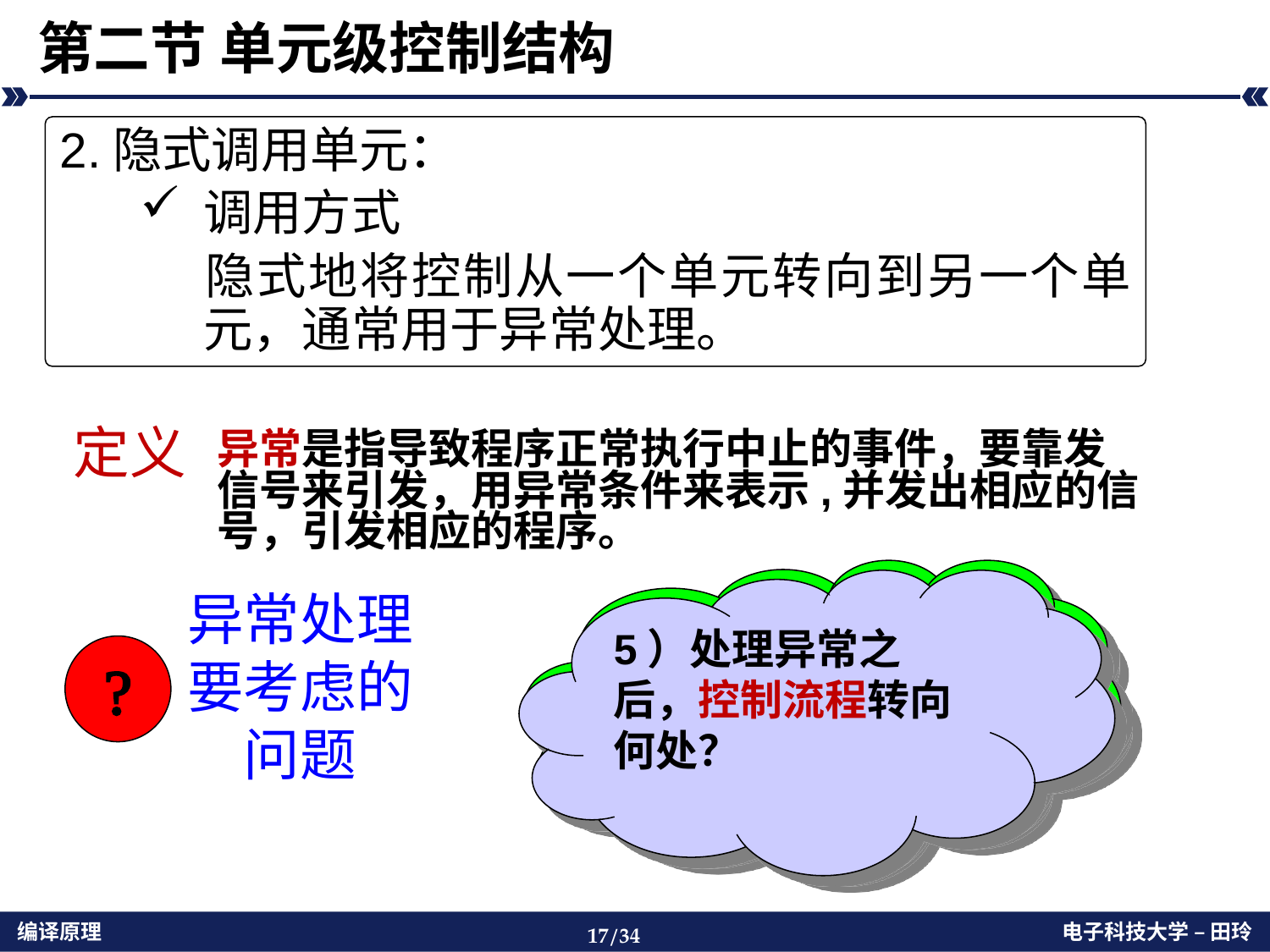

# 第二节 单元级控制结构
2.隐式调用单元：
调用方式
	隐式地将控制从一个单元转向到另一个单元，通常用于异常处理。
定义
异常是指导致程序正常执行中止的事件，要靠发信号来引发，用异常条件来表示,并发出相应的信号，引发相应的程序。
4）发出异常时，如何绑定相应的异常处理程序？
3）发出异常信号时，如何控制要执行的单元（异常处理程序）？
5）处理异常之后，控制流程转向何处？
2）异常如何发生（或如何发信号）？
1）异常如何说明，它的作用域是什么？
异常处理要考虑的问题
?